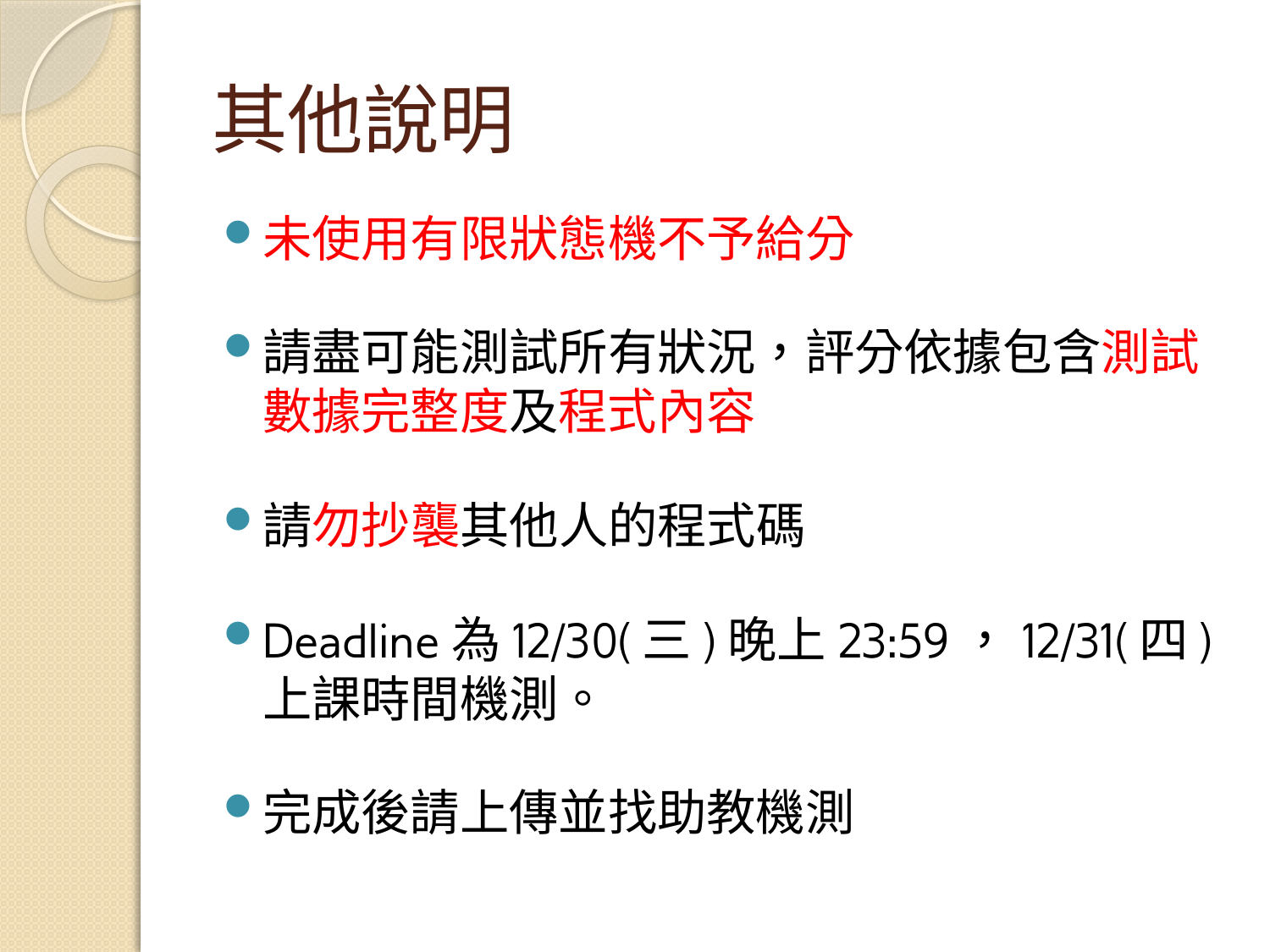

# 其他說明
未使用有限狀態機不予給分

請盡可能測試所有狀況，評分依據包含測試數據完整度及程式內容

請勿抄襲其他人的程式碼

Deadline為12/30(三)晚上23:59，12/31(四)上課時間機測。

完成後請上傳並找助教機測